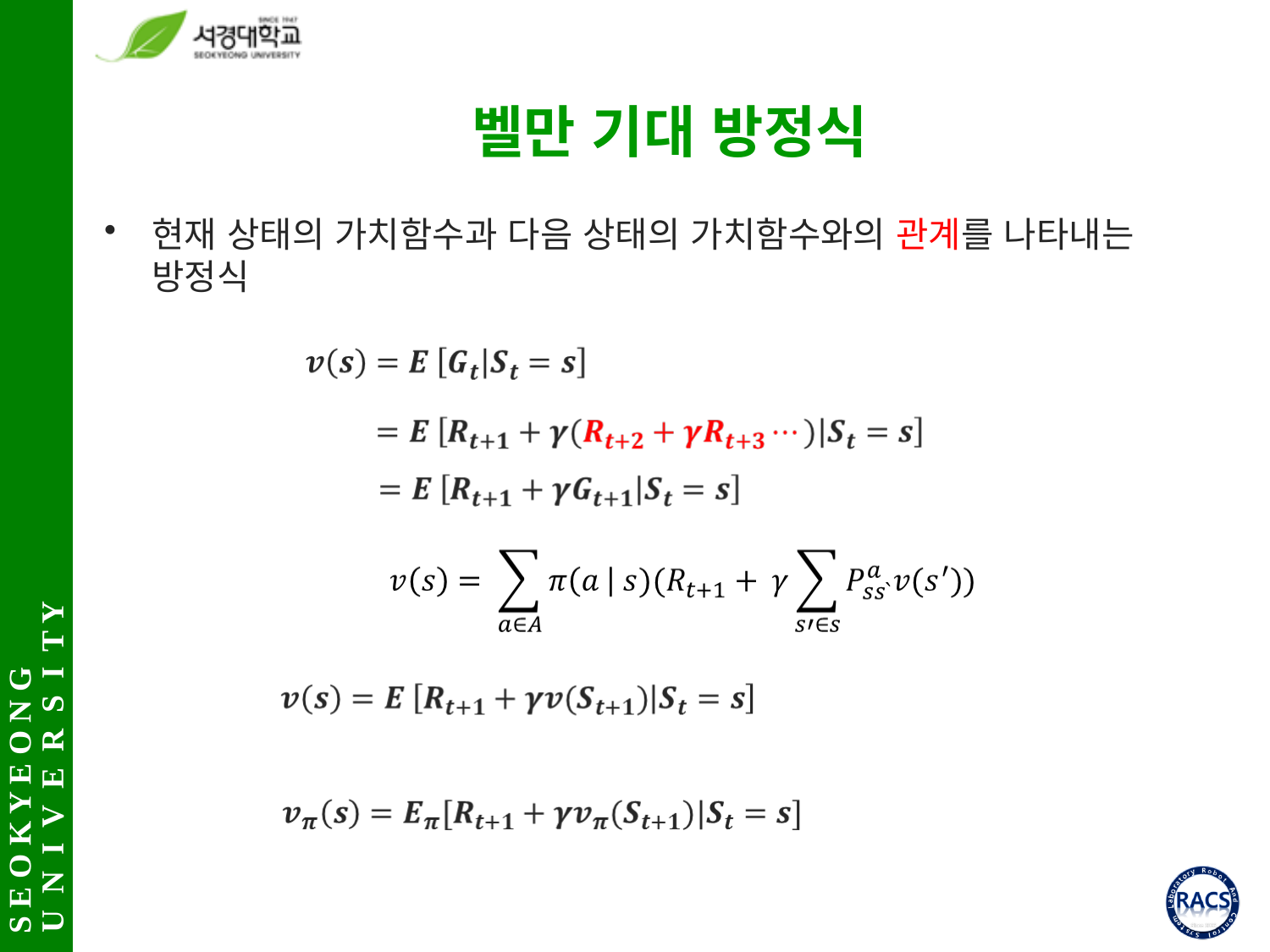

# 벨만 기대 방정식
현재 상태의 가치함수과 다음 상태의 가치함수와의 관계를 나타내는 방정식